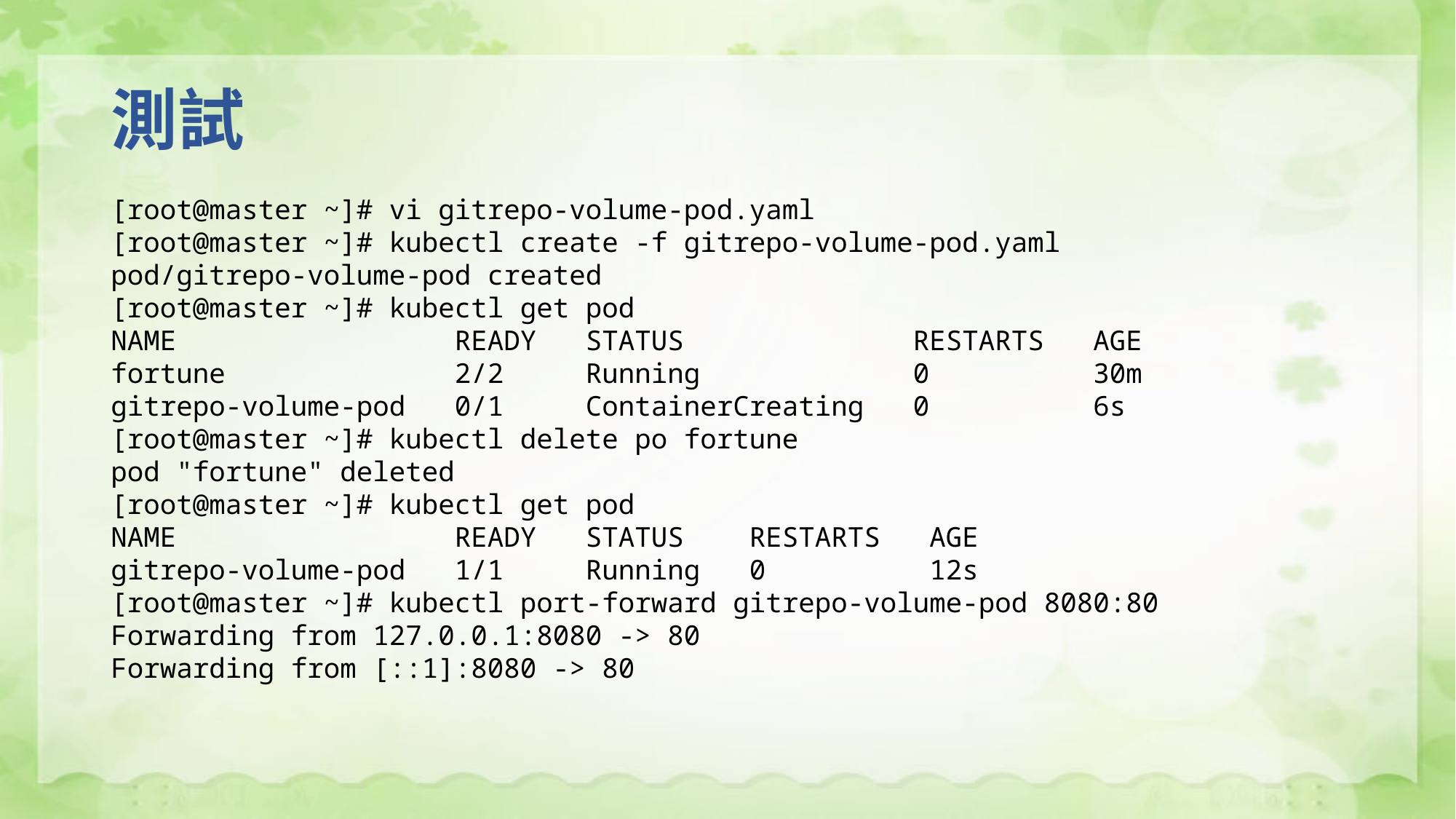

# 測試
[root@master ~]# vi gitrepo-volume-pod.yaml
[root@master ~]# kubectl create -f gitrepo-volume-pod.yaml
pod/gitrepo-volume-pod created
[root@master ~]# kubectl get pod
NAME                 READY   STATUS              RESTARTS   AGE
fortune              2/2     Running             0          30m
gitrepo-volume-pod   0/1     ContainerCreating   0          6s
[root@master ~]# kubectl delete po fortune
pod "fortune" deleted
[root@master ~]# kubectl get pod
NAME                 READY   STATUS    RESTARTS   AGE
gitrepo-volume-pod   1/1     Running   0          12s
[root@master ~]# kubectl port-forward gitrepo-volume-pod 8080:80
Forwarding from 127.0.0.1:8080 -> 80
Forwarding from [::1]:8080 -> 80